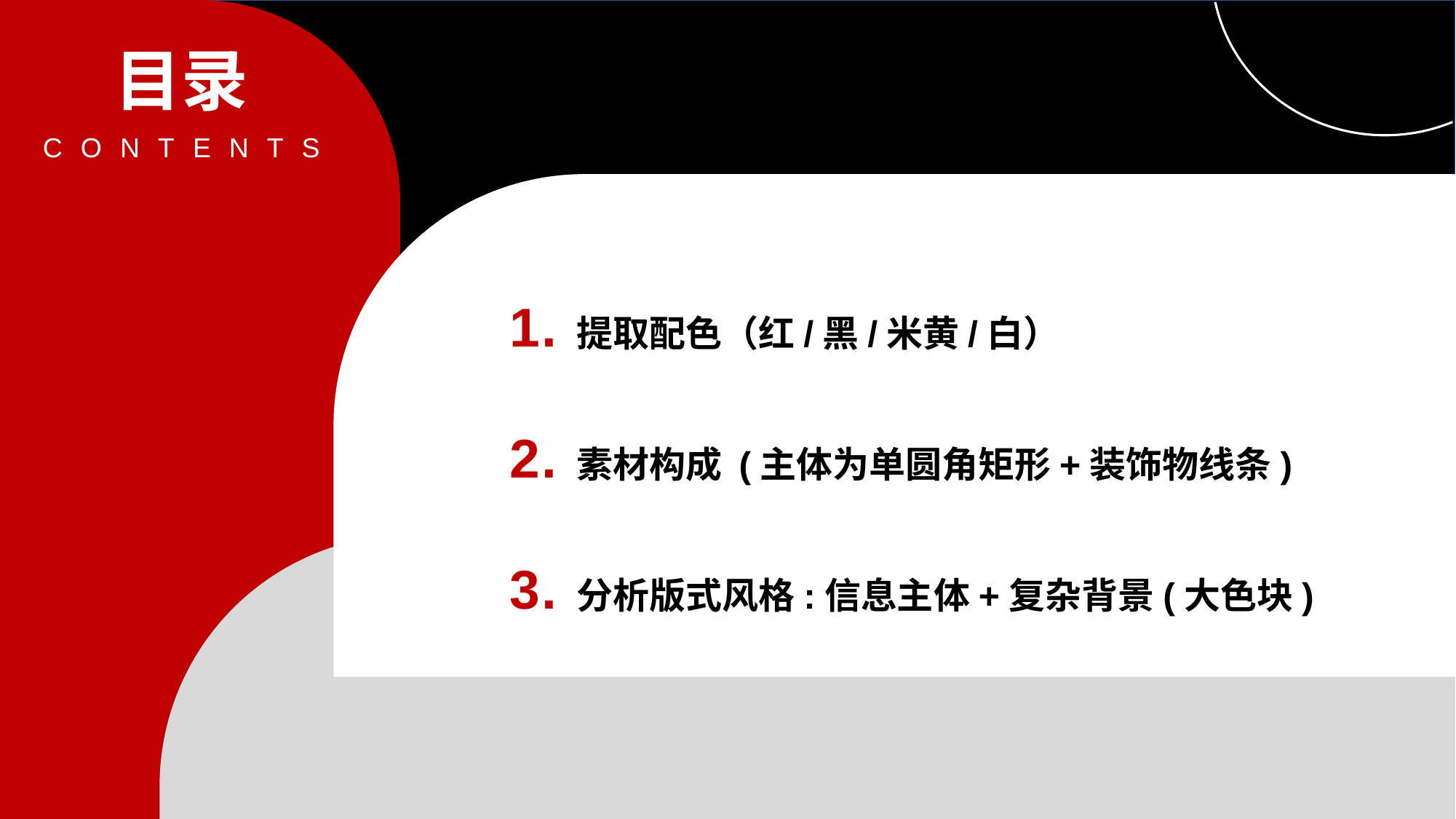

目录
CONTENTS

 提取配色（红/黑/米黄/白）
 素材构成 (主体为单圆角矩形+装饰物线条)
 分析版式风格:信息主体+复杂背景(大色块)